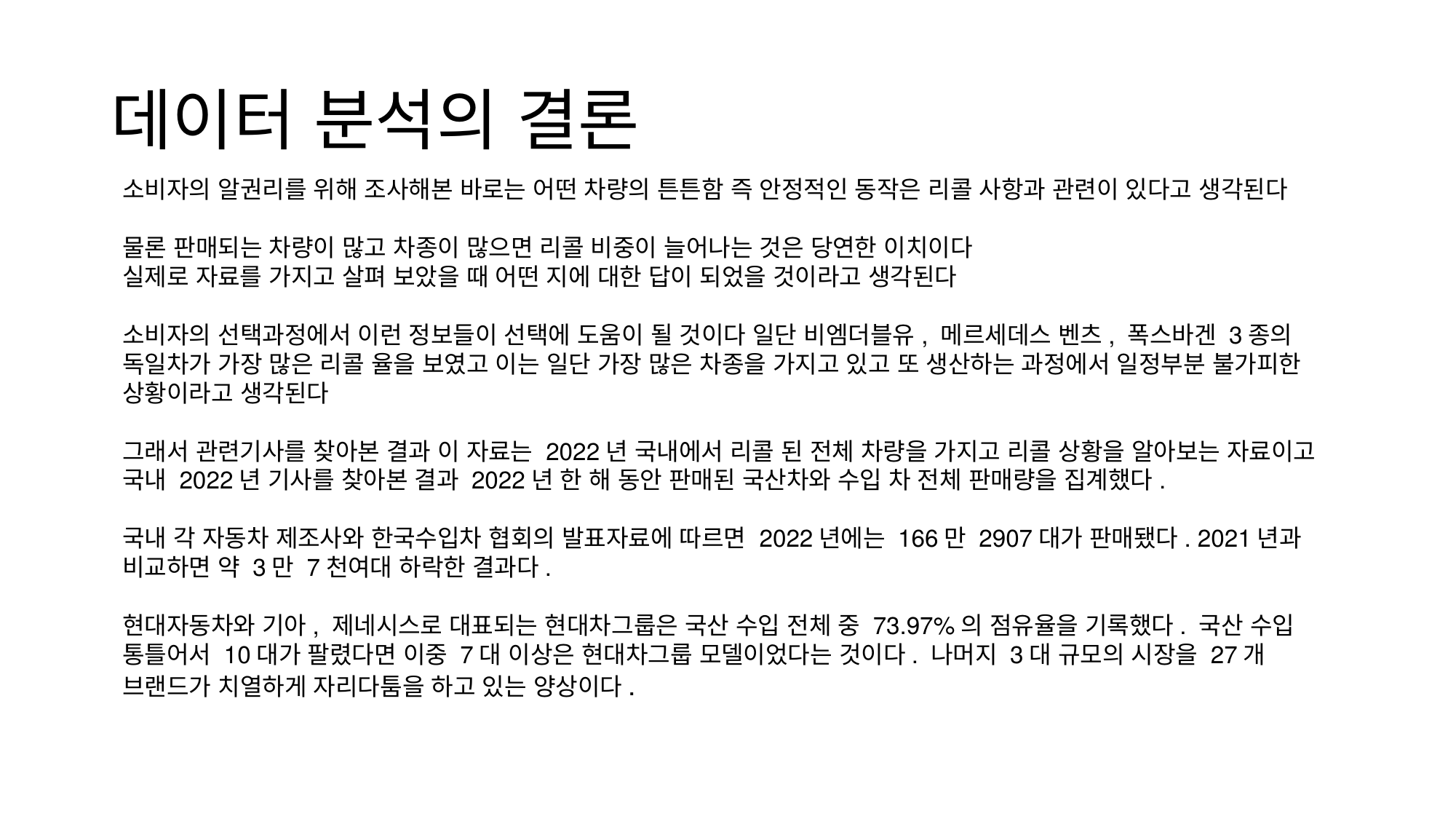

# 데이터 분석의 결론
소비자의 알권리를 위해 조사해본 바로는 어떤 차량의 튼튼함 즉 안정적인 동작은 리콜 사항과 관련이 있다고 생각된다

물론 판매되는 차량이 많고 차종이 많으면 리콜 비중이 늘어나는 것은 당연한 이치이다
실제로 자료를 가지고 살펴 보았을 때 어떤 지에 대한 답이 되었을 것이라고 생각된다

소비자의 선택과정에서 이런 정보들이 선택에 도움이 될 것이다 일단 비엠더블유, 메르세데스 벤츠, 폭스바겐 3종의 독일차가 가장 많은 리콜 율을 보였고 이는 일단 가장 많은 차종을 가지고 있고 또 생산하는 과정에서 일정부분 불가피한 상황이라고 생각된다

그래서 관련기사를 찾아본 결과 이 자료는 2022년 국내에서 리콜 된 전체 차량을 가지고 리콜 상황을 알아보는 자료이고 국내 2022년 기사를 찾아본 결과 2022년 한 해 동안 판매된 국산차와 수입 차 전체 판매량을 집계했다.

국내 각 자동차 제조사와 한국수입차 협회의 발표자료에 따르면 2022년에는 166만 2907대가 판매됐다. 2021년과 비교하면 약 3만 7천여대 하락한 결과다.

현대자동차와 기아, 제네시스로 대표되는 현대차그룹은 국산 수입 전체 중 73.97%의 점유율을 기록했다. 국산 수입 통틀어서 10대가 팔렸다면 이중 7대 이상은 현대차그룹 모델이었다는 것이다. 나머지 3대 규모의 시장을 27개 브랜드가 치열하게 자리다툼을 하고 있는 양상이다.